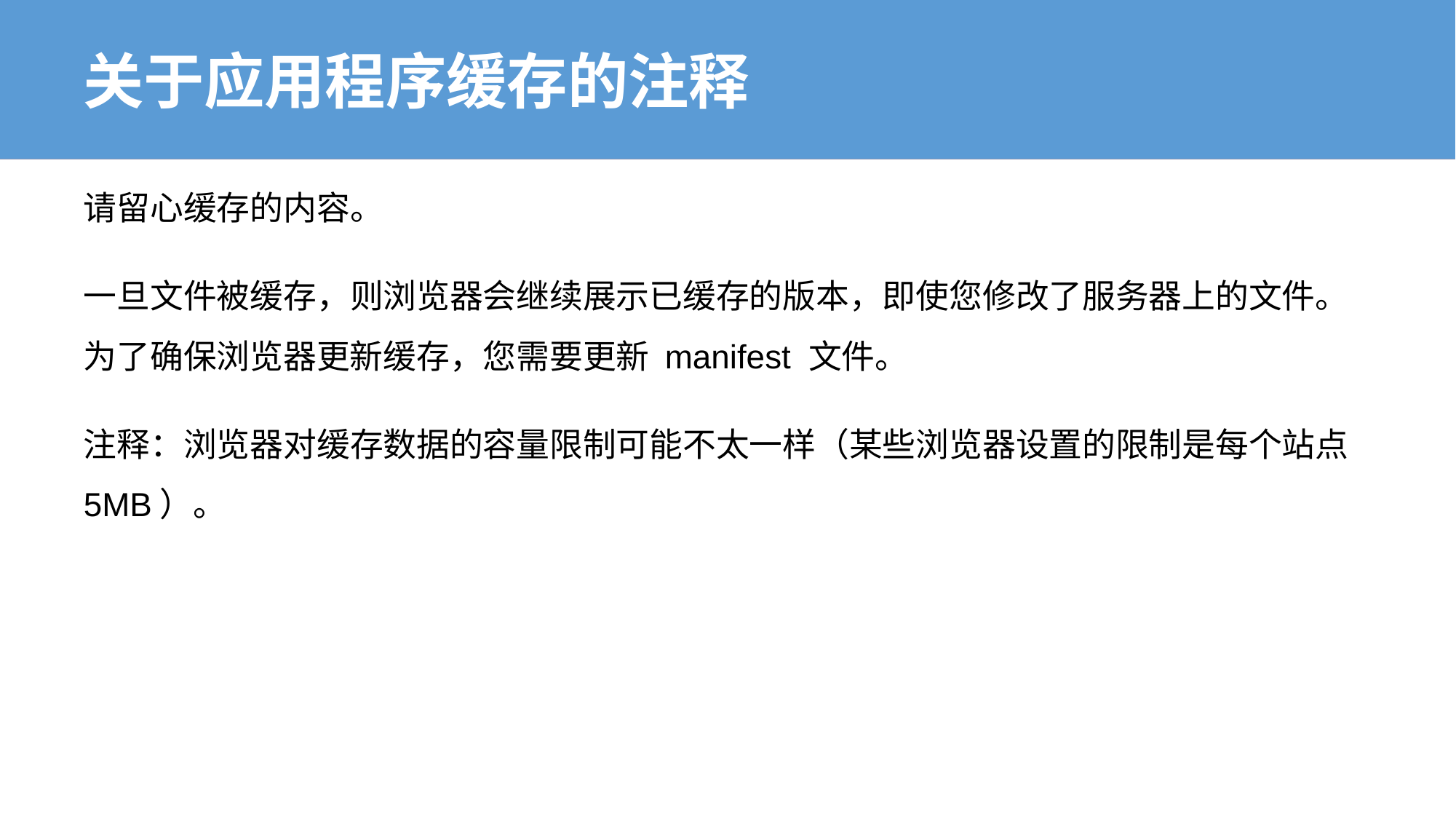

# 关于应用程序缓存的注释
请留心缓存的内容。
一旦文件被缓存，则浏览器会继续展示已缓存的版本，即使您修改了服务器上的文件。为了确保浏览器更新缓存，您需要更新 manifest 文件。
注释：浏览器对缓存数据的容量限制可能不太一样（某些浏览器设置的限制是每个站点 5MB）。